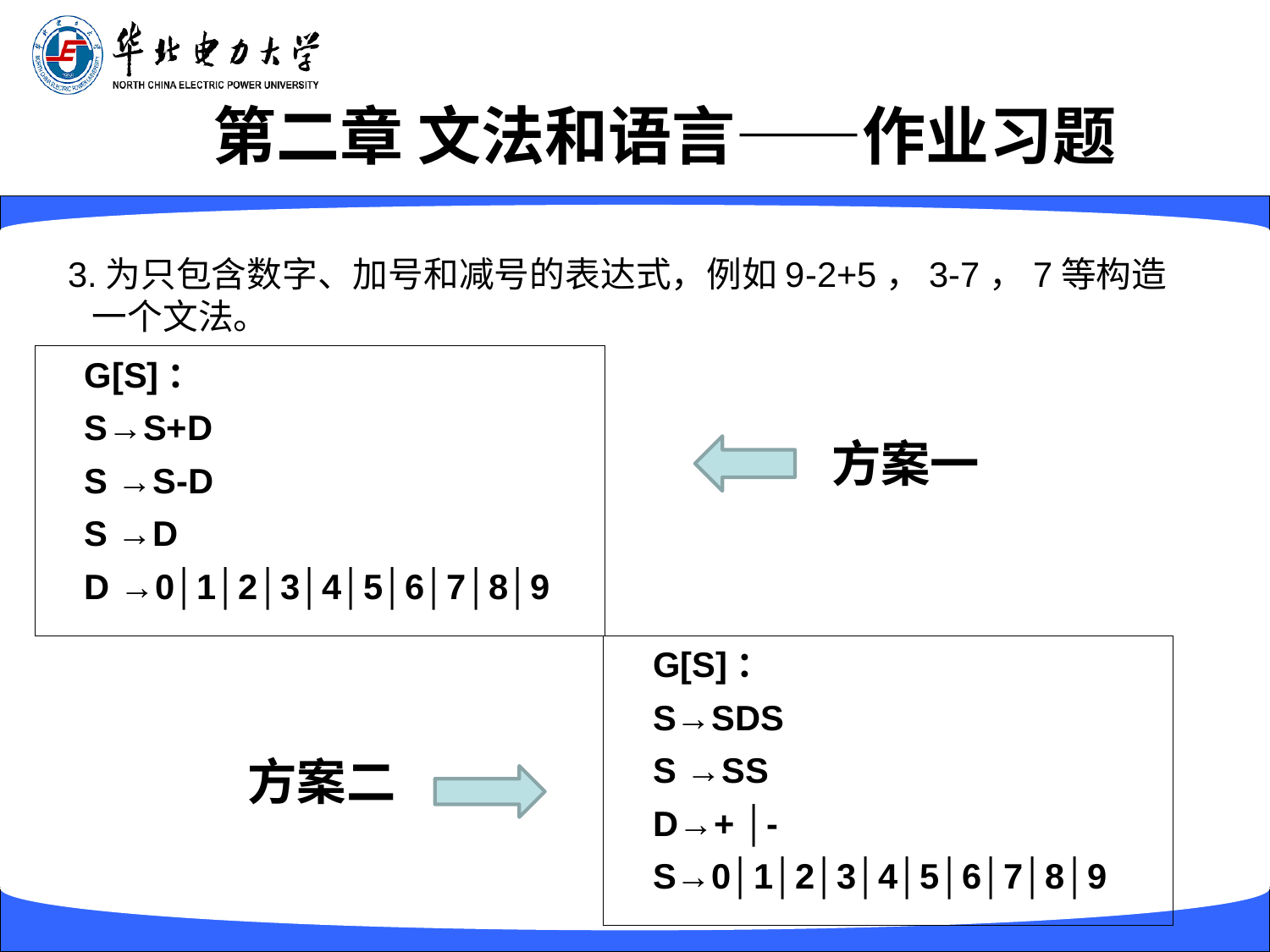

# 第二章 文法和语言——作业习题
3.为只包含数字、加号和减号的表达式，例如9-2+5，3-7，7等构造一个文法。
G[S]：
S→S+D
S →S-D
S →D
D →0│1│2│3│4│5│6│7│8│9
方案一

G[S]：
S→SDS
S →SS
D→+ │-
S→0│1│2│3│4│5│6│7│8│9
方案二